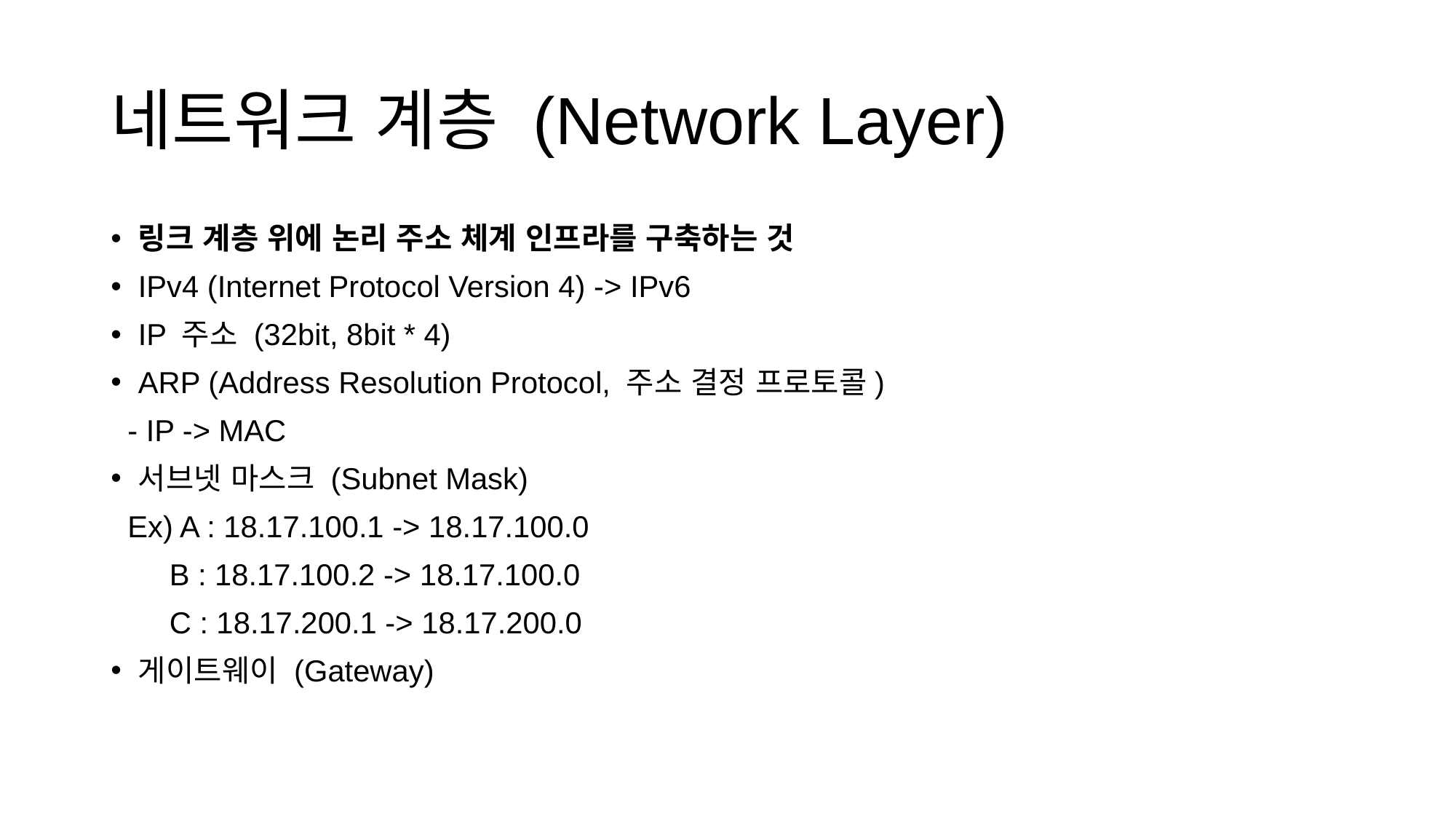

# 네트워크 계층 (Network Layer)
링크 계층 위에 논리 주소 체계 인프라를 구축하는 것
IPv4 (Internet Protocol Version 4) -> IPv6
IP 주소 (32bit, 8bit * 4)
ARP (Address Resolution Protocol, 주소 결정 프로토콜)
  - IP -> MAC
서브넷 마스크 (Subnet Mask)
  Ex) A : 18.17.100.1 -> 18.17.100.0
       B : 18.17.100.2 -> 18.17.100.0
       C : 18.17.200.1 -> 18.17.200.0
게이트웨이 (Gateway)